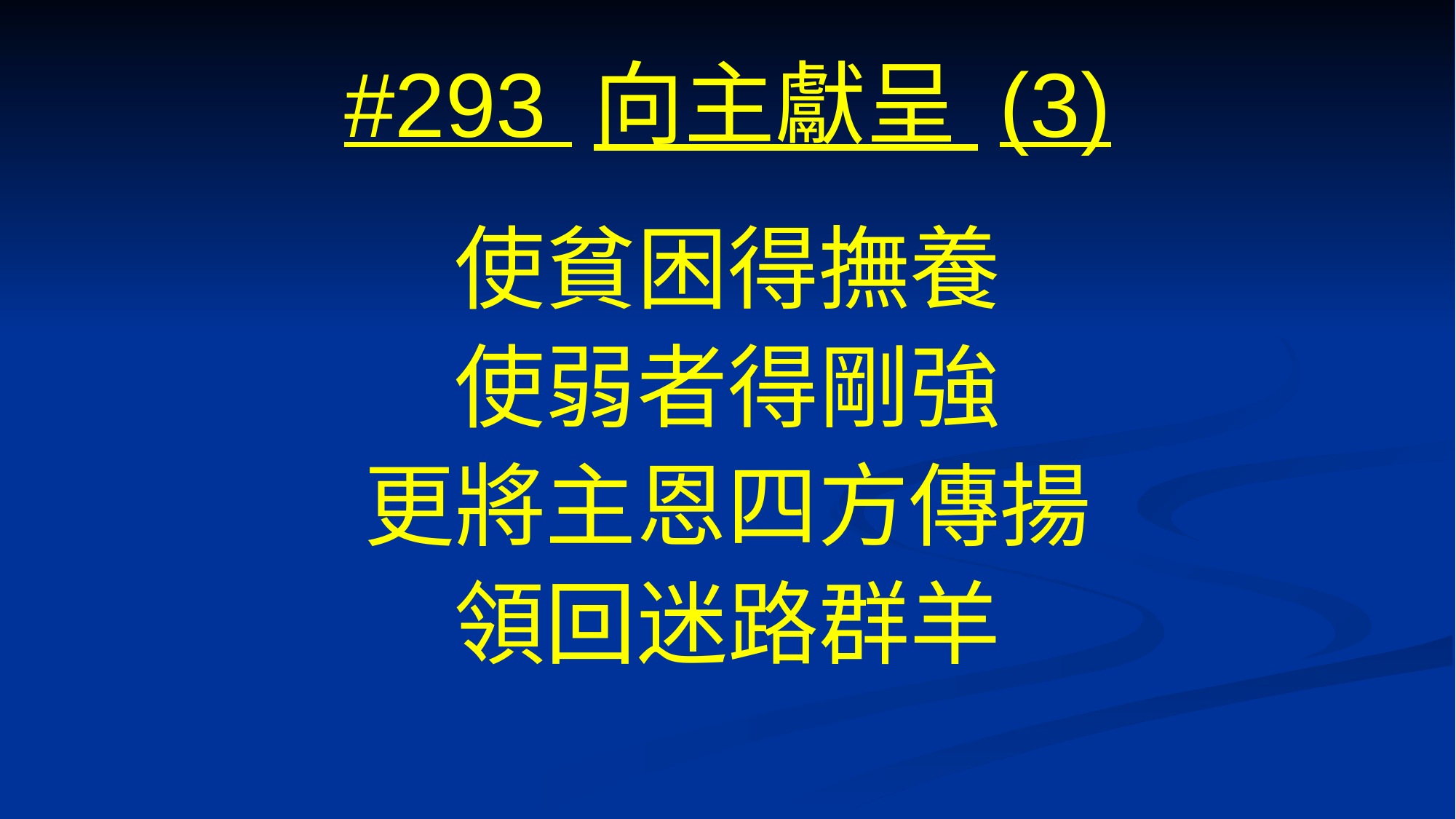

# #293 向主獻呈 (3)
使貧困得撫養
使弱者得剛強
更將主恩四方傳揚
領回迷路群羊